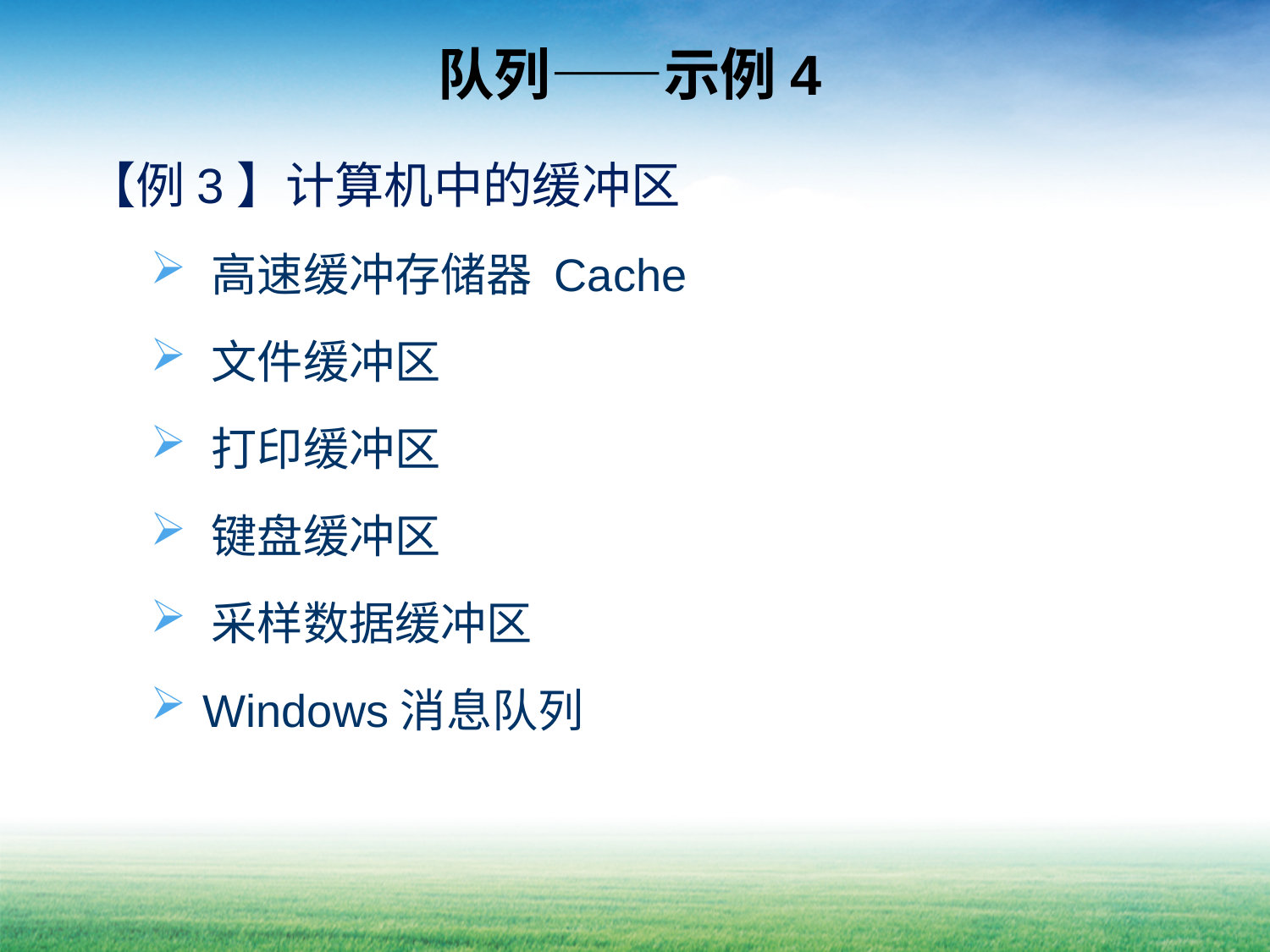

# 队列——示例4
【例3】计算机中的缓冲区
 高速缓冲存储器 Cache
 文件缓冲区
 打印缓冲区
 键盘缓冲区
 采样数据缓冲区
 Windows消息队列